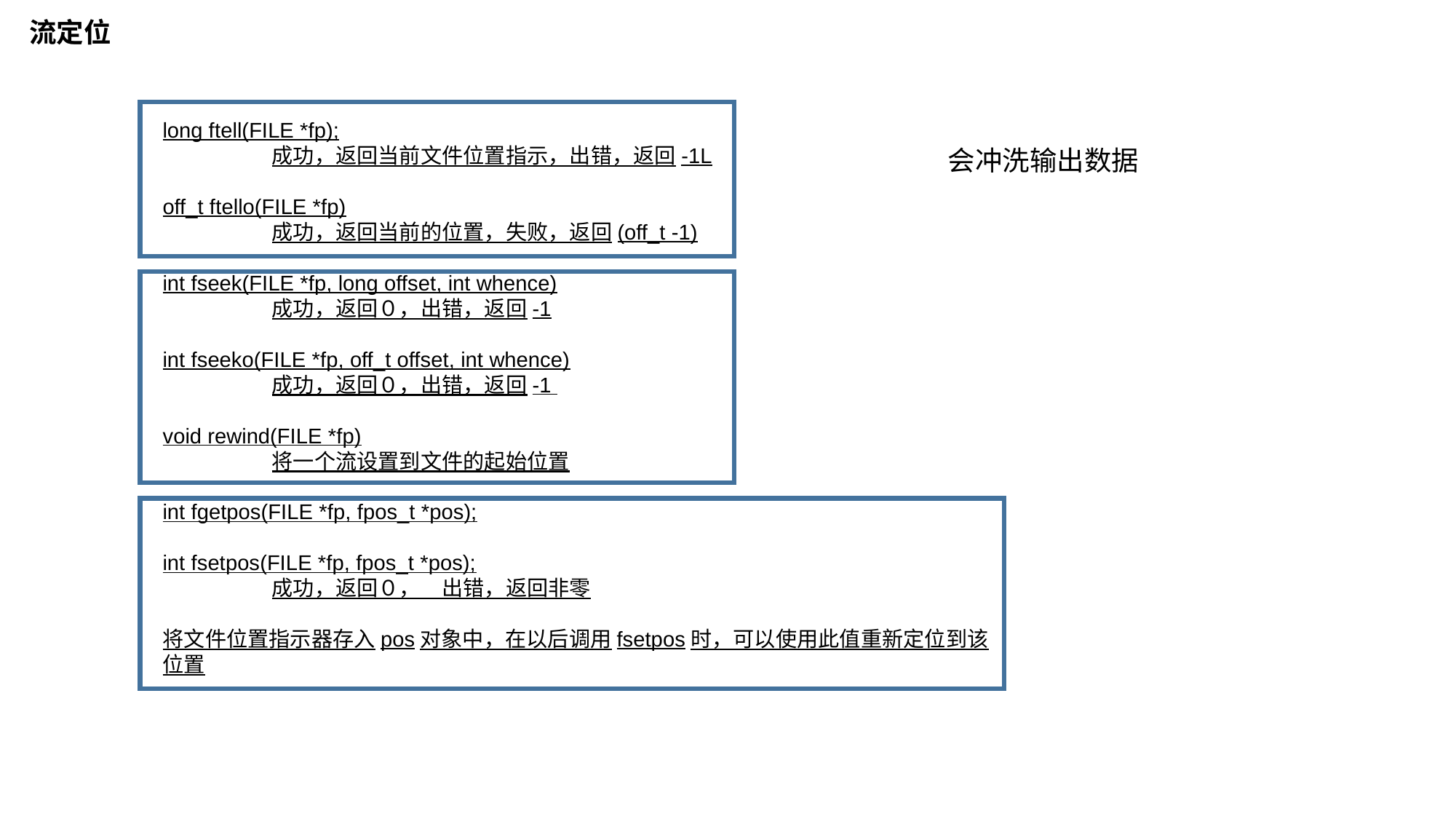

流定位

long ftell(FILE *fp);
	成功，返回当前文件位置指示，出错，返回-1L

off_t ftello(FILE *fp)
	成功，返回当前的位置，失败，返回(off_t -1)

int fseek(FILE *fp, long offset, int whence)
	成功，返回０，出错，返回-1

int fseeko(FILE *fp, off_t offset, int whence)
	成功，返回０，出错，返回-1

void rewind(FILE *fp)
	将一个流设置到文件的起始位置

int fgetpos(FILE *fp, fpos_t *pos);

int fsetpos(FILE *fp, fpos_t *pos);
	成功，返回０，　出错，返回非零

将文件位置指示器存入pos对象中，在以后调用fsetpos时，可以使用此值重新定位到该位置
会冲洗输出数据